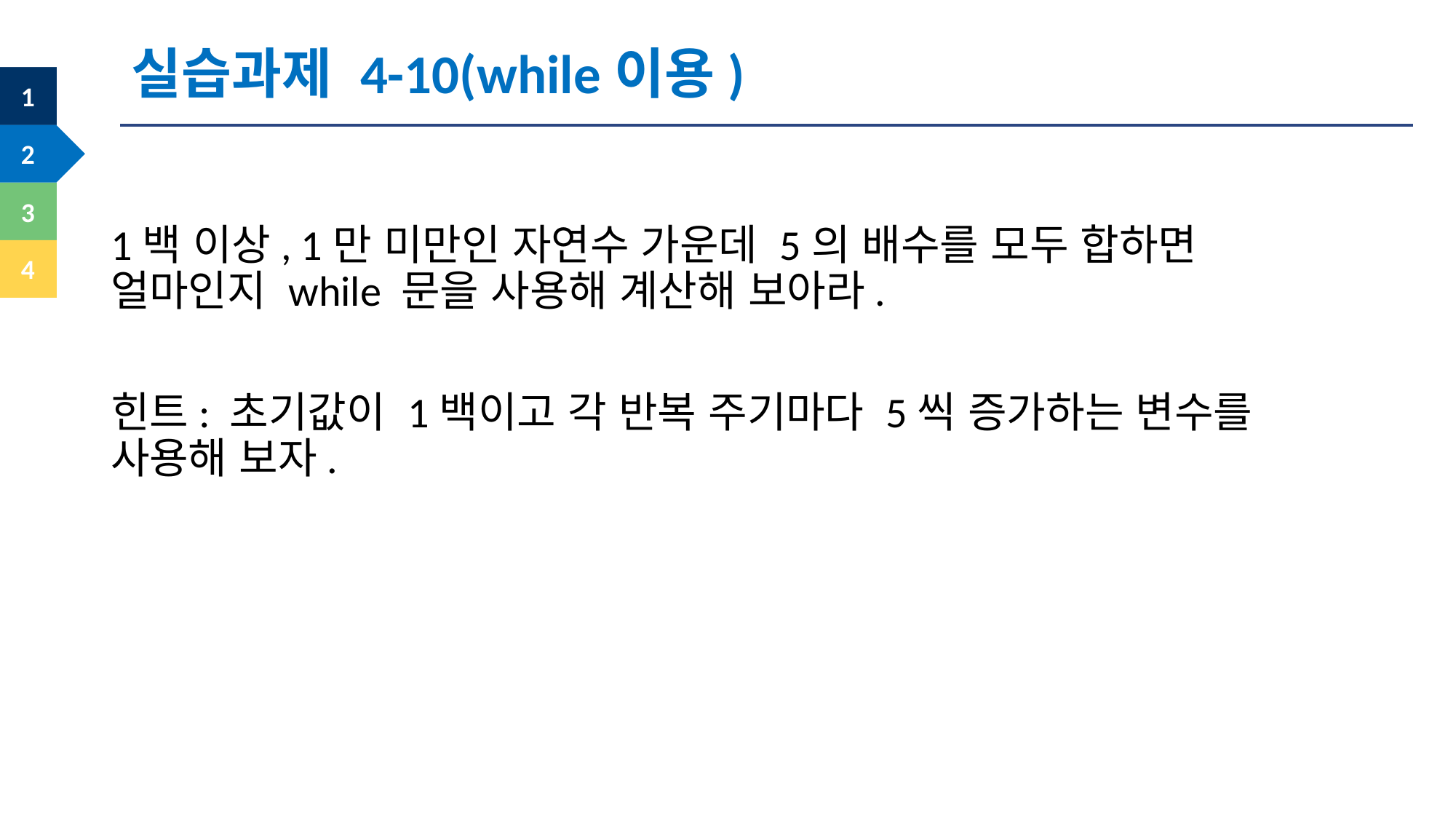

실습과제 4-10(while이용)
1백 이상, 1만 미만인 자연수 가운데 5의 배수를 모두 합하면 얼마인지 while 문을 사용해 계산해 보아라.

힌트: 초기값이 1백이고 각 반복 주기마다 5씩 증가하는 변수를 사용해 보자.